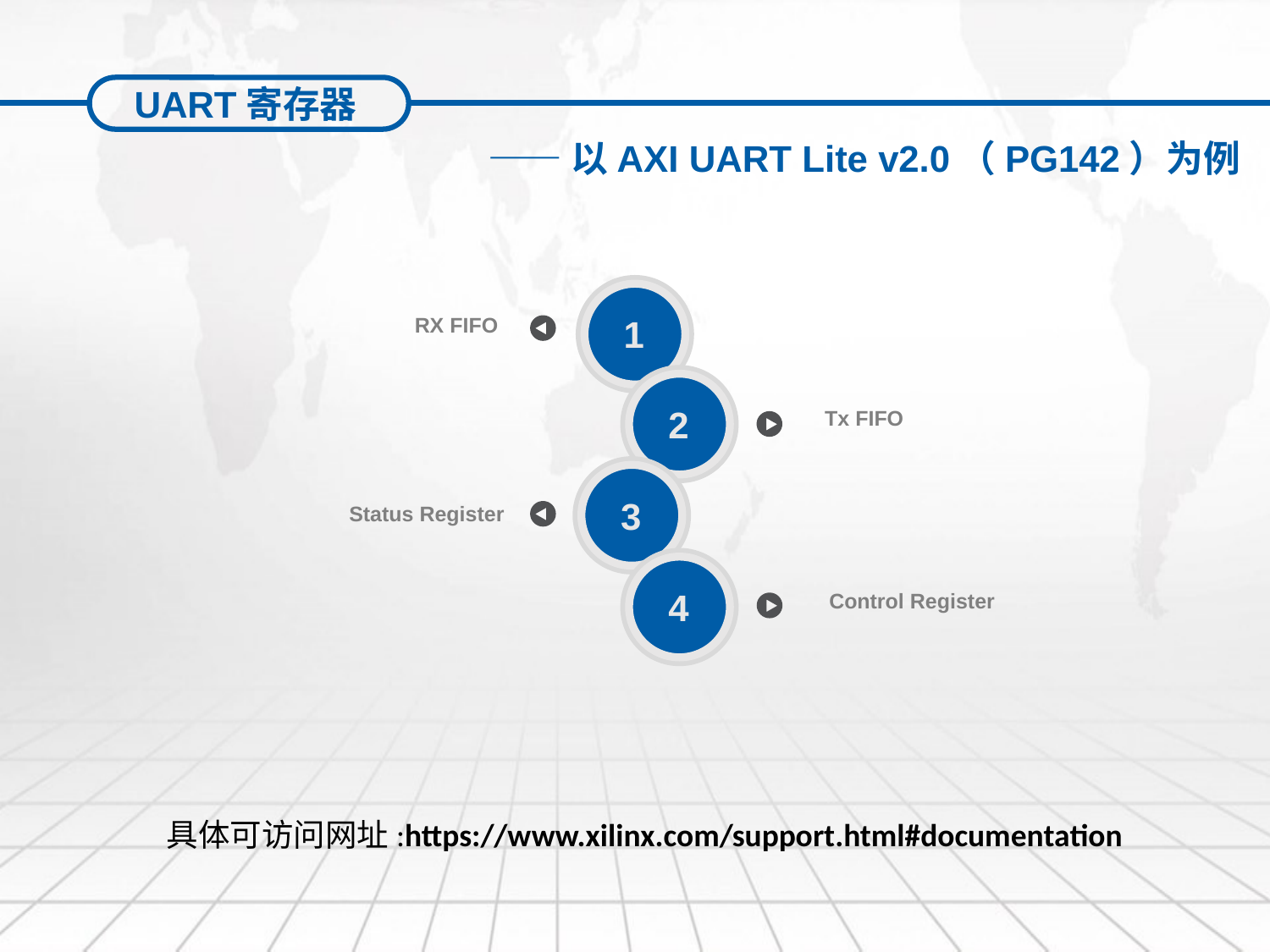

UART寄存器

——以AXI UART Lite v2.0（PG142）为例

1
RX FIFO

2
Tx FIFO

3
Status Register

4
Control Register

具体可访问网址:https://www.xilinx.com/support.html#documentation